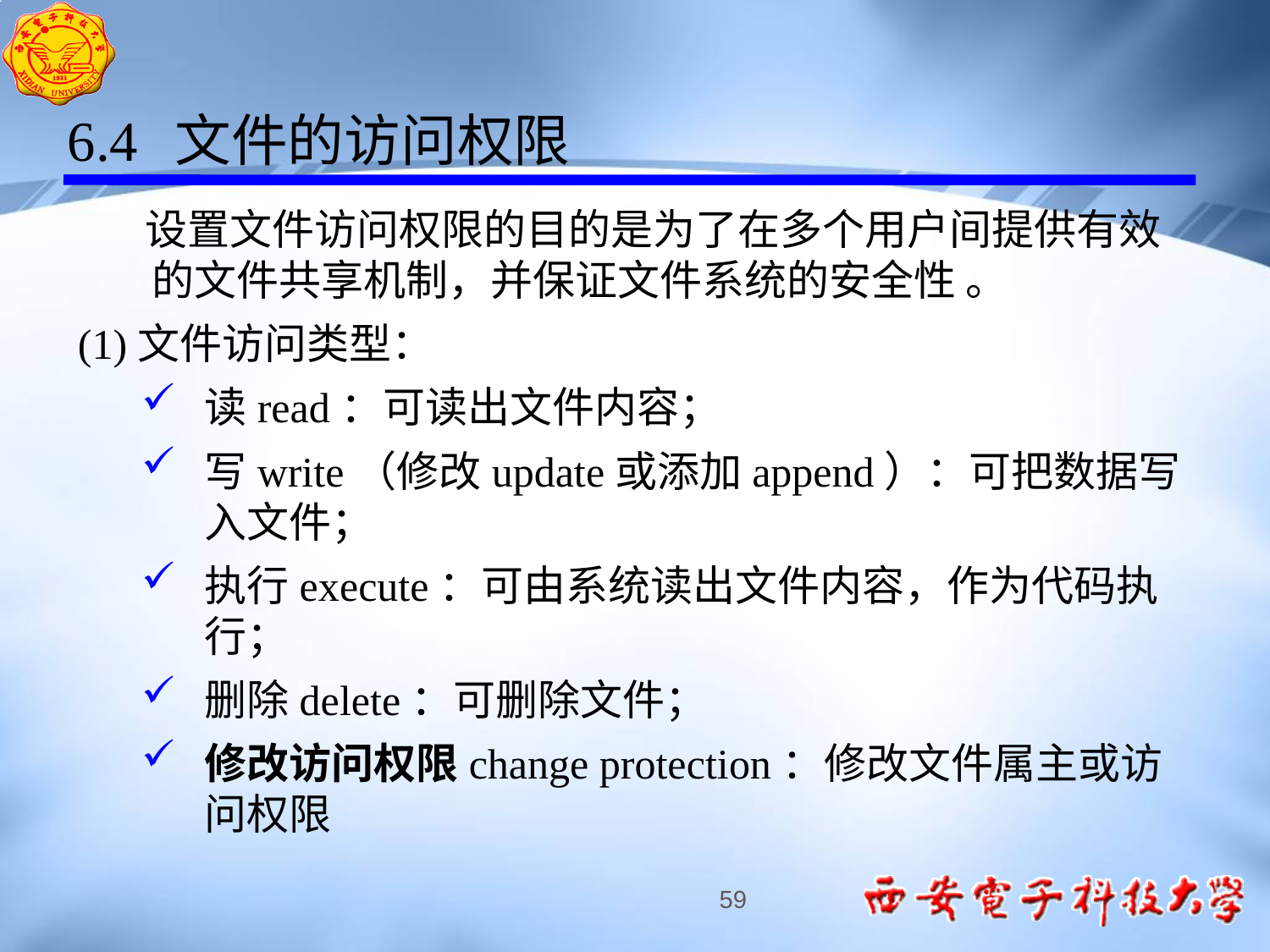

6.4 文件的访问权限
      设置文件访问权限的目的是为了在多个用户间提供有效的文件共享机制，并保证文件系统的安全性 。
(1)文件访问类型：
读read：可读出文件内容；
写write（修改update或添加append）：可把数据写入文件；
执行execute：可由系统读出文件内容，作为代码执行；
删除delete：可删除文件；
修改访问权限change protection：修改文件属主或访问权限
59